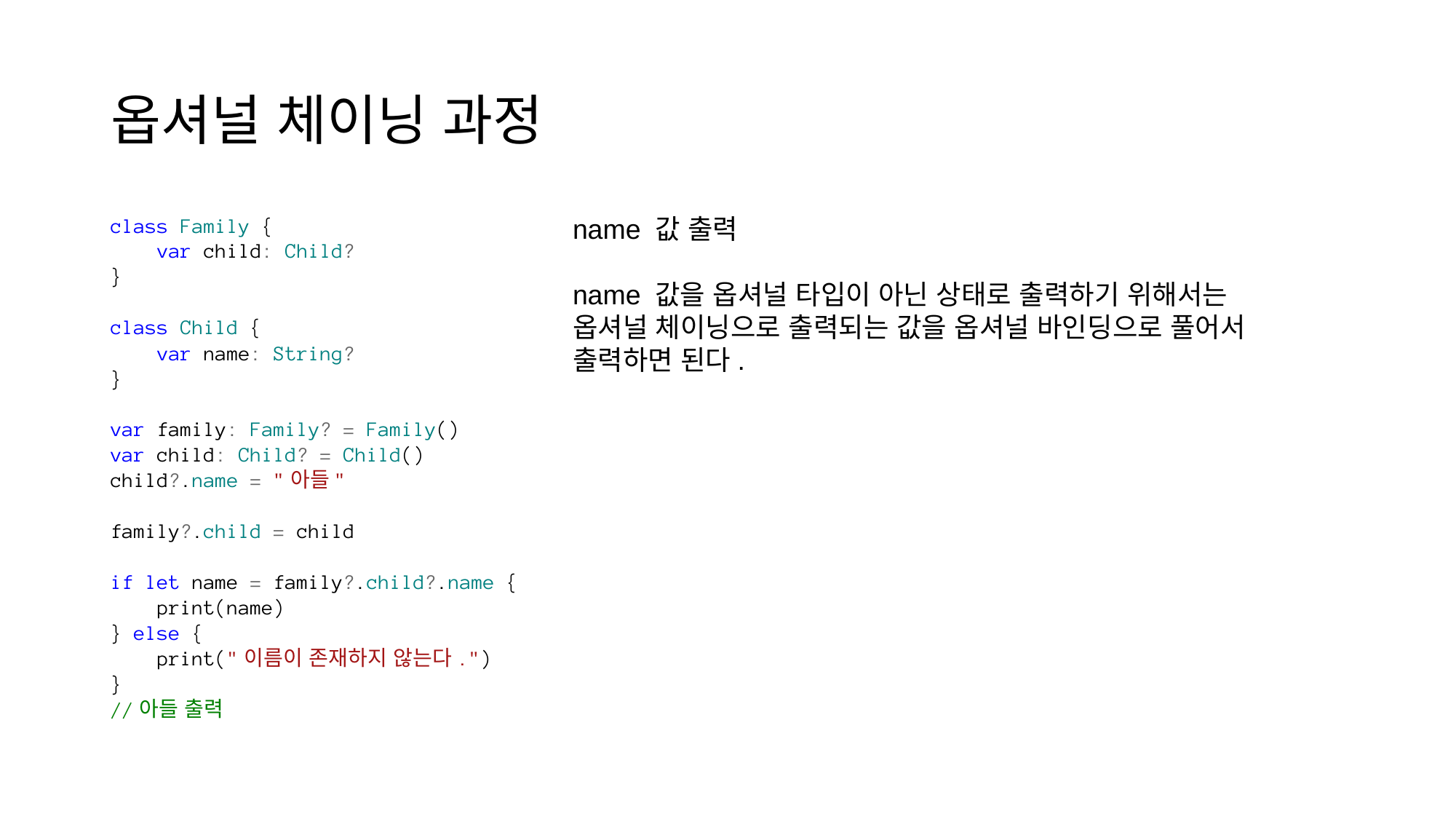

# 옵셔널 체이닝 과정
class Family {
    var child: Child?
}
class Child {
    var name: String?
}
var family: Family? = Family()
var child: Child? = Child()
child?.name = "아들"
family?.child = child
if let name = family?.child?.name {
    print(name)
} else {
    print("이름이 존재하지 않는다.")
}
//아들 출력
name 값 출력

name 값을 옵셔널 타입이 아닌 상태로 출력하기 위해서는
옵셔널 체이닝으로 출력되는 값을 옵셔널 바인딩으로 풀어서
출력하면 된다.